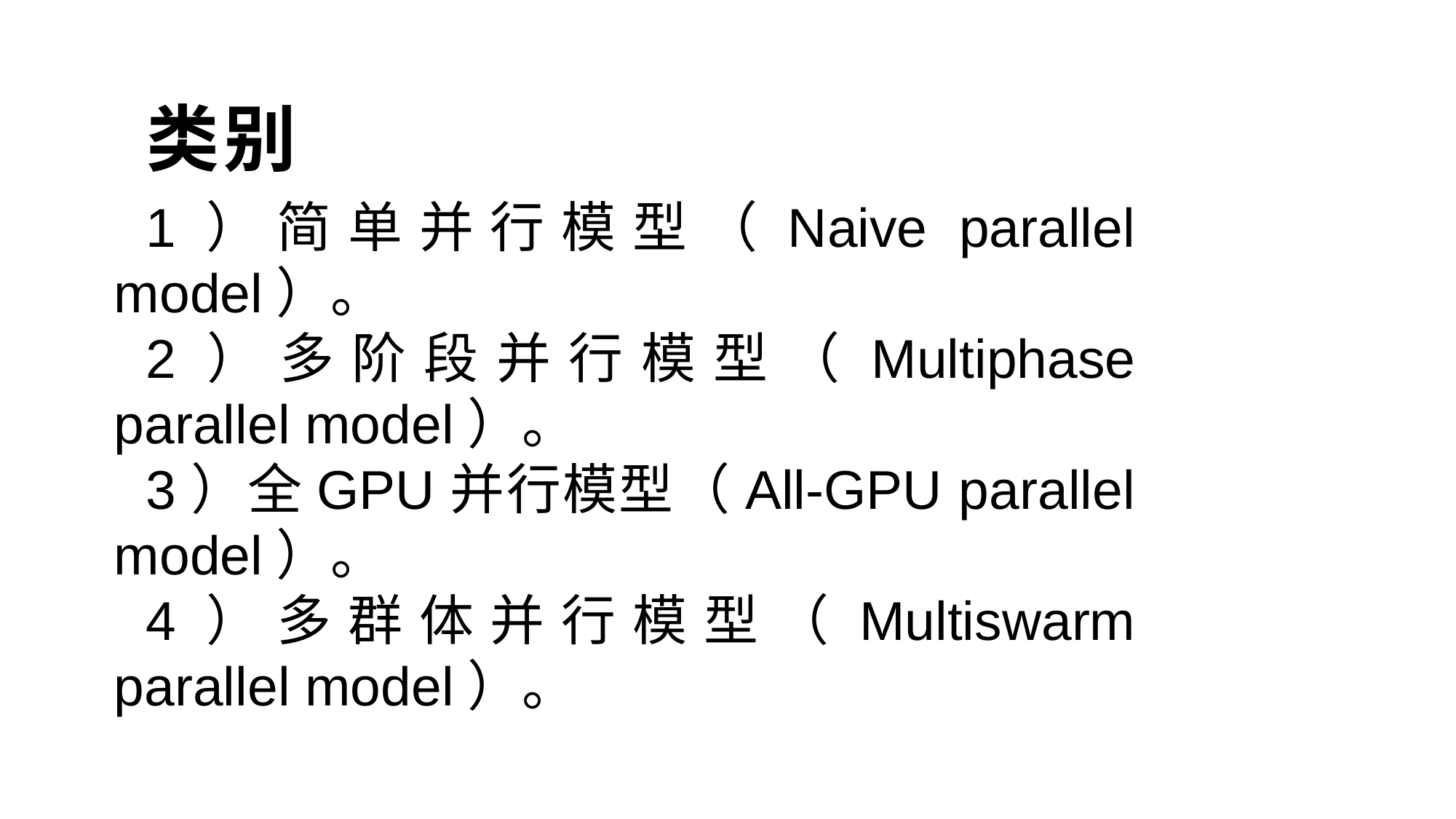

类别
1）简单并行模型（Naive parallel model）。
2）多阶段并行模型（Multiphase parallel model）。
3）全GPU并行模型（All-GPU parallel model）。
4）多群体并行模型（Multiswarm parallel model）。